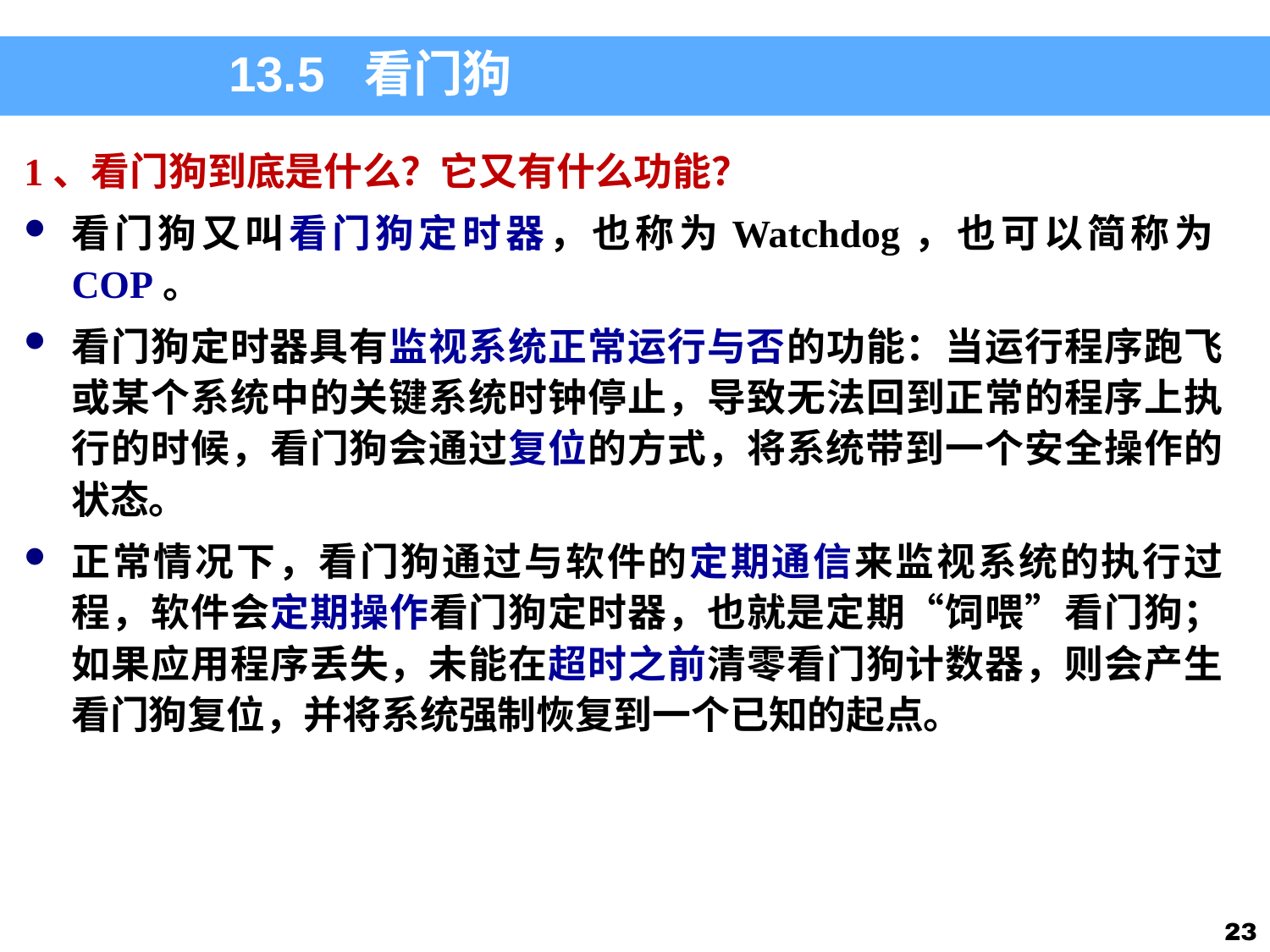

13.5  看门狗
1、看门狗到底是什么？它又有什么功能？
看门狗又叫看门狗定时器，也称为Watchdog，也可以简称为COP。
看门狗定时器具有监视系统正常运行与否的功能：当运行程序跑飞或某个系统中的关键系统时钟停止，导致无法回到正常的程序上执行的时候，看门狗会通过复位的方式，将系统带到一个安全操作的状态。
正常情况下，看门狗通过与软件的定期通信来监视系统的执行过程，软件会定期操作看门狗定时器，也就是定期“饲喂”看门狗；如果应用程序丢失，未能在超时之前清零看门狗计数器，则会产生看门狗复位，并将系统强制恢复到一个已知的起点。
23